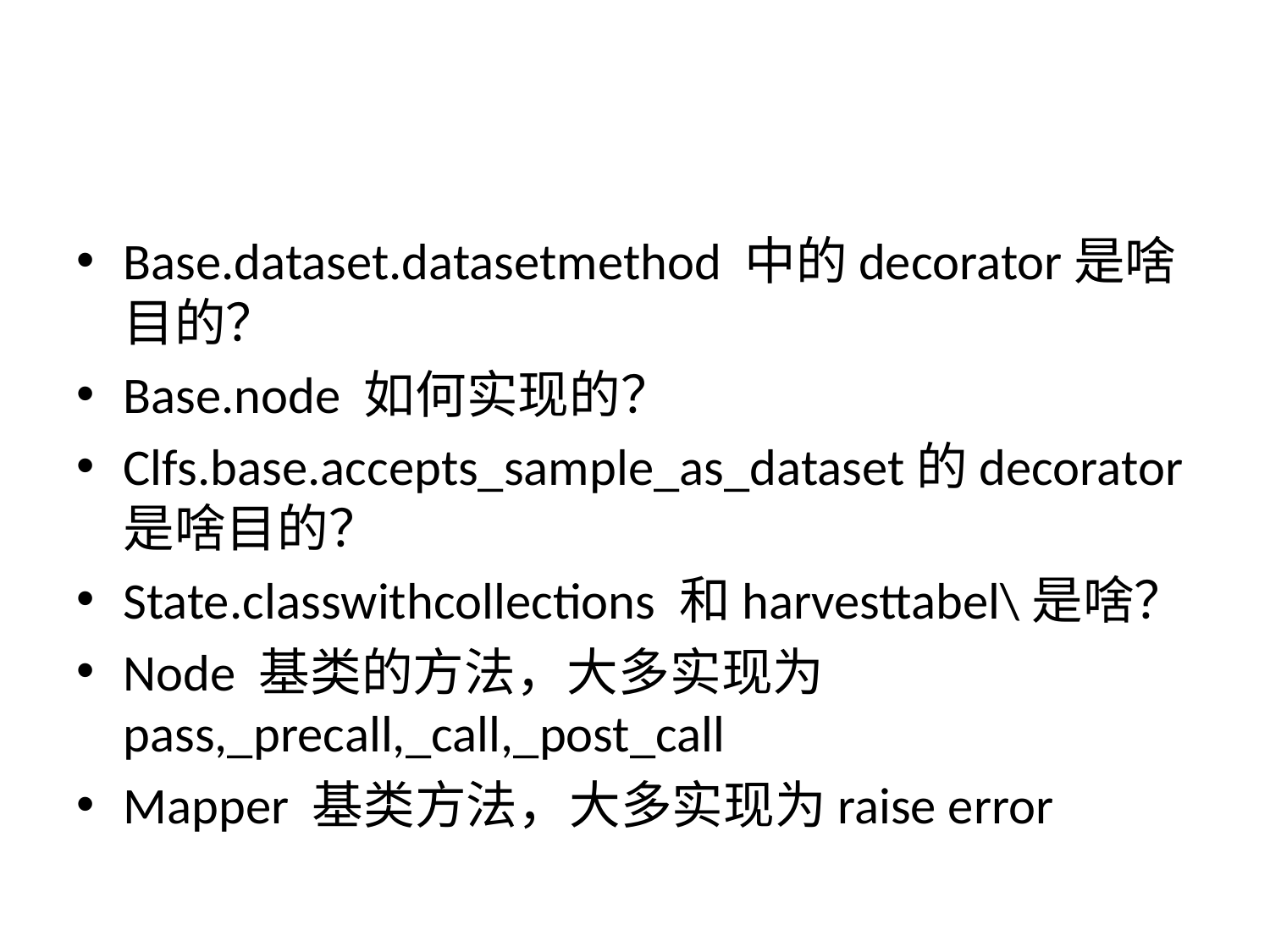

#
Base.dataset.datasetmethod 中的decorator是啥目的？
Base.node 如何实现的？
Clfs.base.accepts_sample_as_dataset的decorator是啥目的？
State.classwithcollections 和harvesttabel\是啥？
Node 基类的方法，大多实现为 pass,_precall,_call,_post_call
Mapper 基类方法，大多实现为raise error